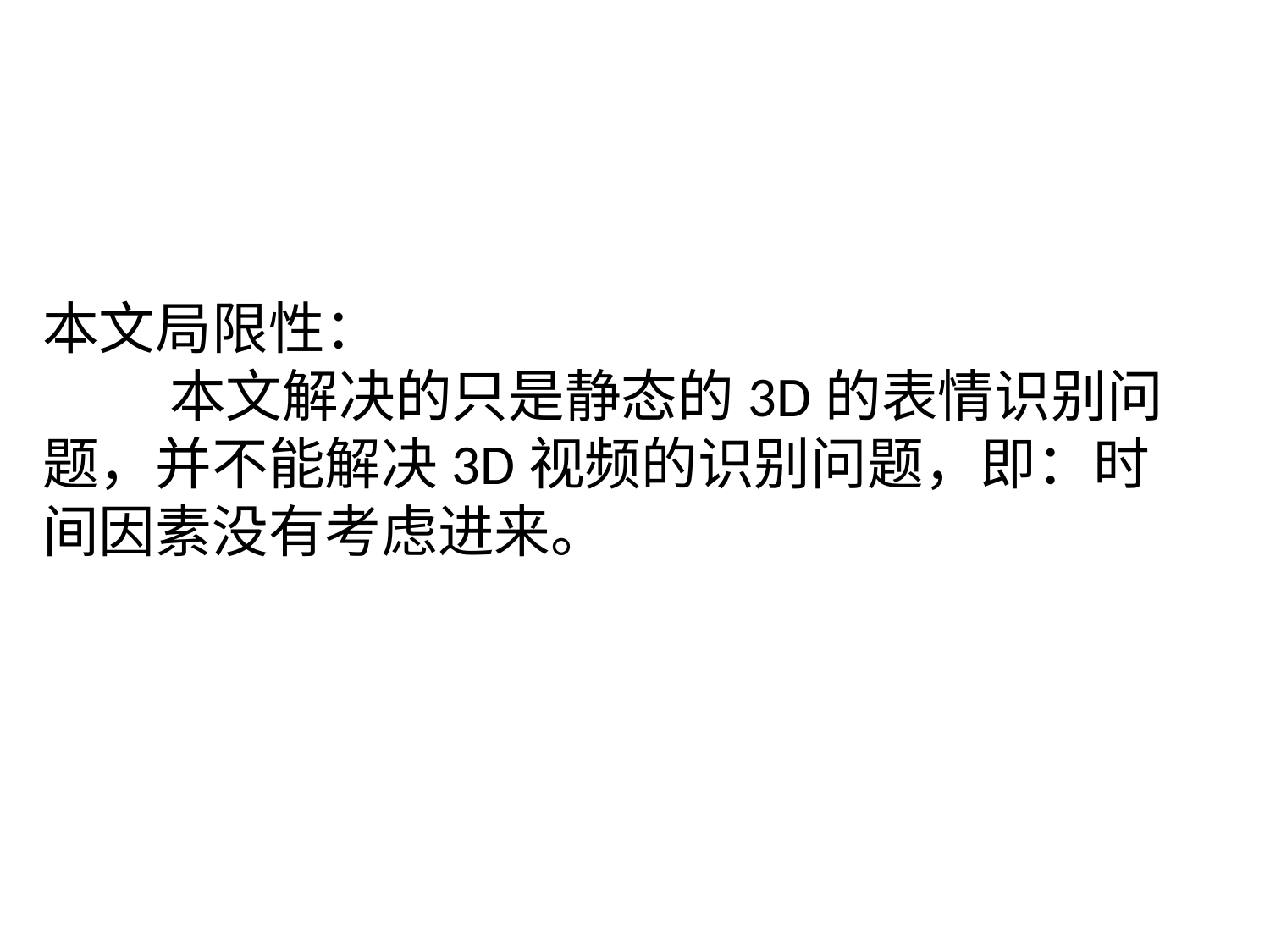

# 本文局限性： 本文解决的只是静态的3D的表情识别问题，并不能解决3D视频的识别问题，即：时间因素没有考虑进来。